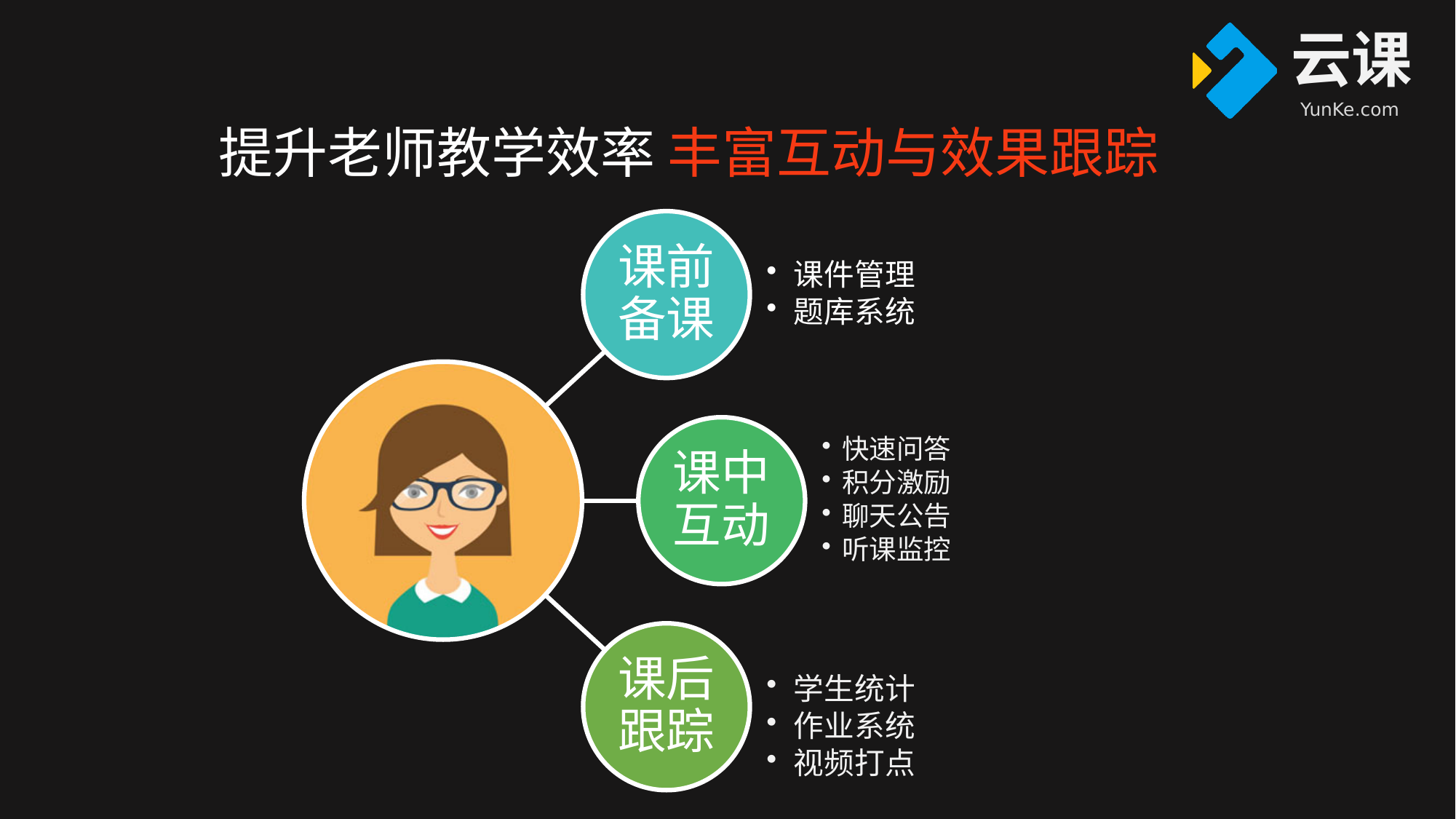

提升老师教学效率 丰富互动与效果跟踪
课前备课
课件管理
题库系统
课中互动
快速问答
积分激励
聊天公告
听课监控
课后跟踪

学生统计
作业系统
视频打点